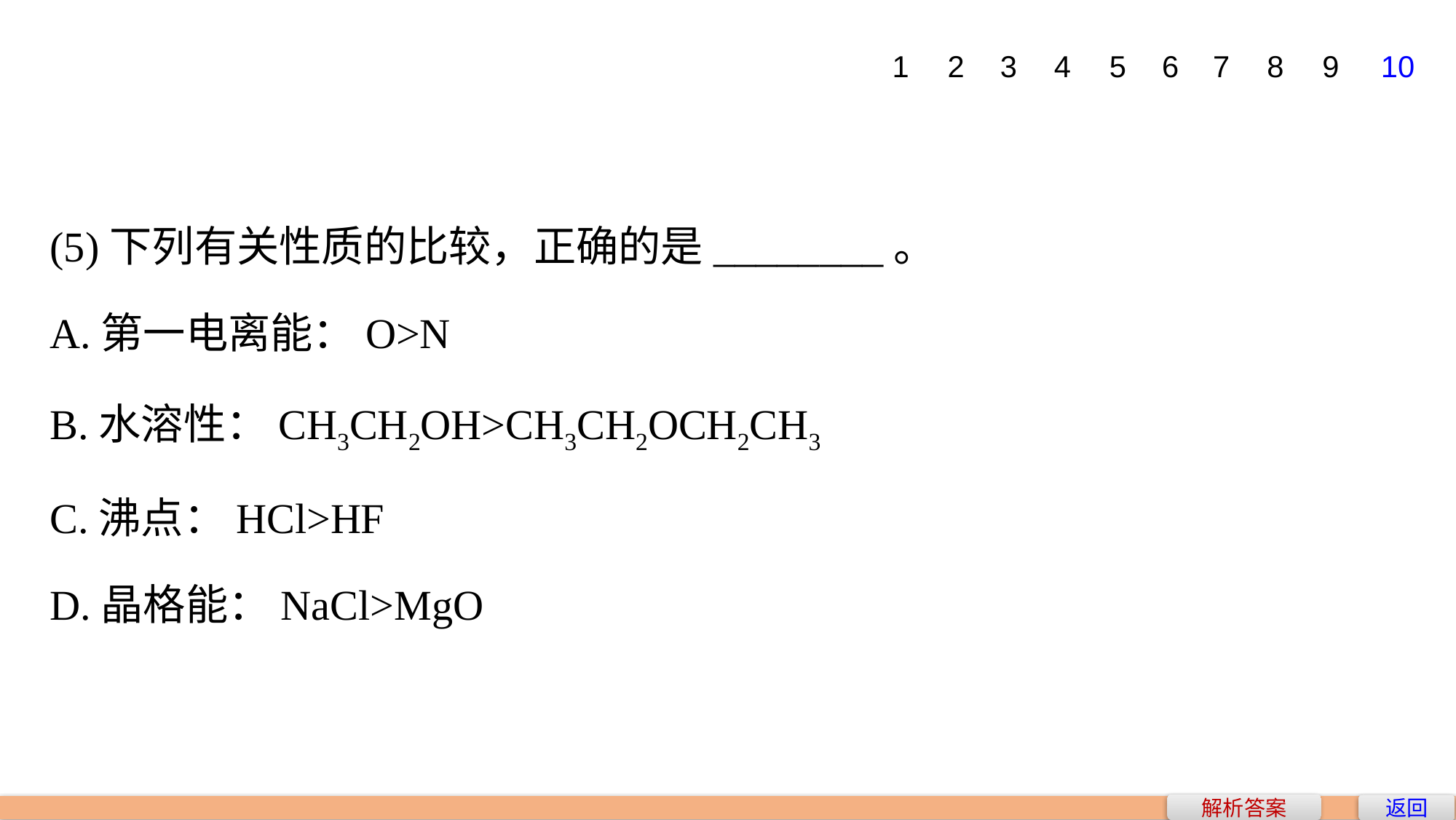

1
2
3
4
5
6
7
8
9
10
(5)下列有关性质的比较，正确的是________。
A.第一电离能：O>N
B.水溶性：CH3CH2OH>CH3CH2OCH2CH3
C.沸点：HCl>HF
D.晶格能：NaCl>MgO
解析答案
返回